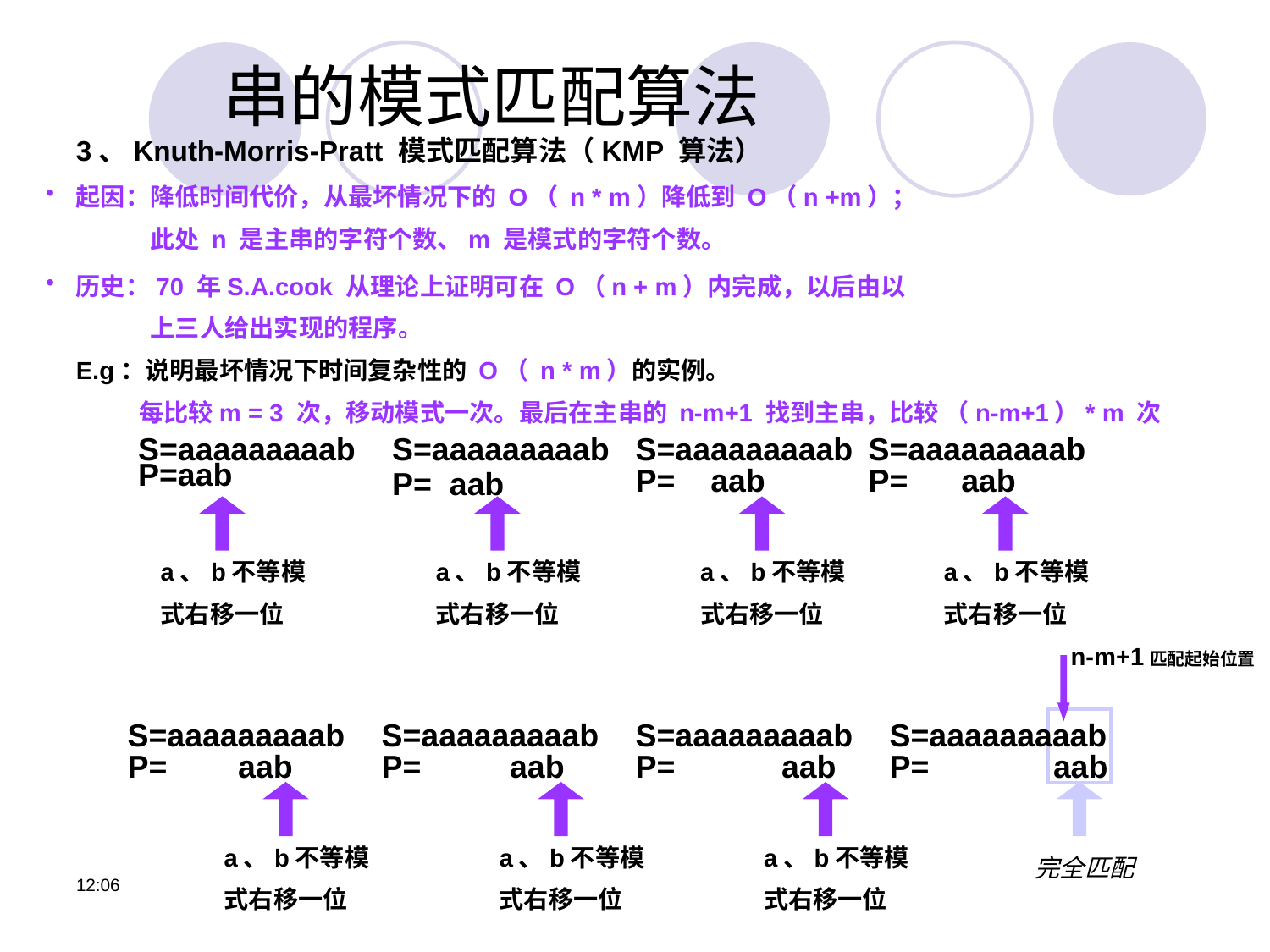

# 串的模式匹配算法
3、Knuth-Morris-Pratt 模式匹配算法（KMP 算法）
起因：降低时间代价，从最坏情况下的 O（ n * m）降低到 O（n +m）；
            此处 n 是主串的字符个数、m 是模式的字符个数。
历史：70 年S.A.cook 从理论上证明可在 O（n + m）内完成，以后由以
            上三人给出实现的程序。
E.g：说明最坏情况下时间复杂性的 O（ n * m）的实例。
          每比较m = 3 次，移动模式一次。最后在主串的 n-m+1 找到主串，比较 （n-m+1）* m 次
       S=aaaaaaaaab
       P=aab
       S=aaaaaaaaab
       P=  aab
       S=aaaaaaaaab
       P=    aab
       S=aaaaaaaaab
       P=      aab

a、b不等模
式右移一位

a、b不等模
式右移一位

a、b不等模
式右移一位

a、b不等模
式右移一位
   n-m+1匹配起始位置

       S=aaaaaaaaab
       P=        aab
       S=aaaaaaaaab
       P=          aab
       S=aaaaaaaaab
       P=            aab

       S=aaaaaaaaab
       P=              aab

a、b不等模
式右移一位

a、b不等模
式右移一位

a、b不等模
式右移一位

  完全匹配
12:06